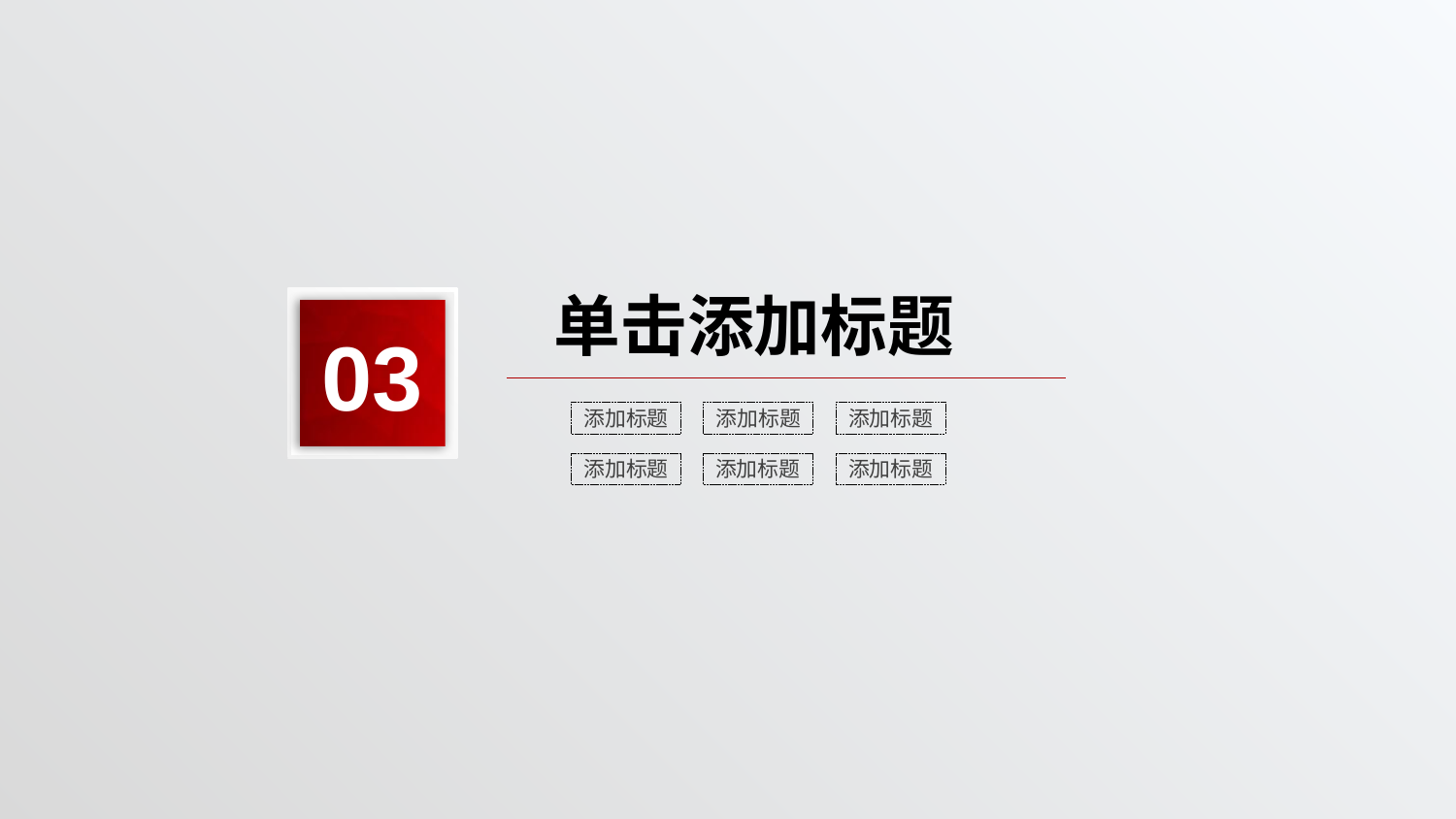

单击添加标题

03
添加标题
添加标题
添加标题
添加标题
添加标题
添加标题